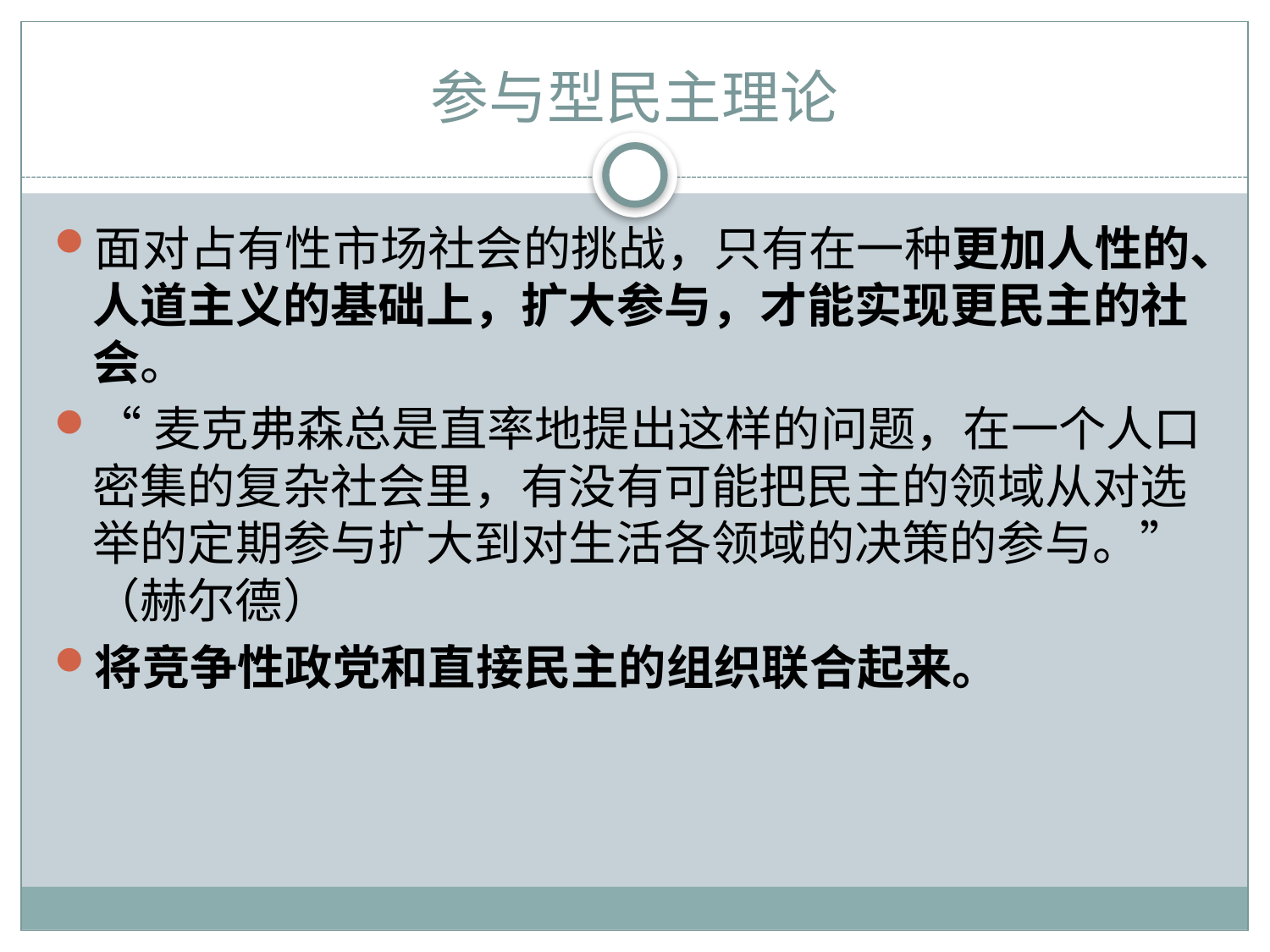

# 参与型民主理论
面对占有性市场社会的挑战，只有在一种更加人性的、人道主义的基础上，扩大参与，才能实现更民主的社会。
“麦克弗森总是直率地提出这样的问题，在一个人口密集的复杂社会里，有没有可能把民主的领域从对选举的定期参与扩大到对生活各领域的决策的参与。”（赫尔德）
将竞争性政党和直接民主的组织联合起来。